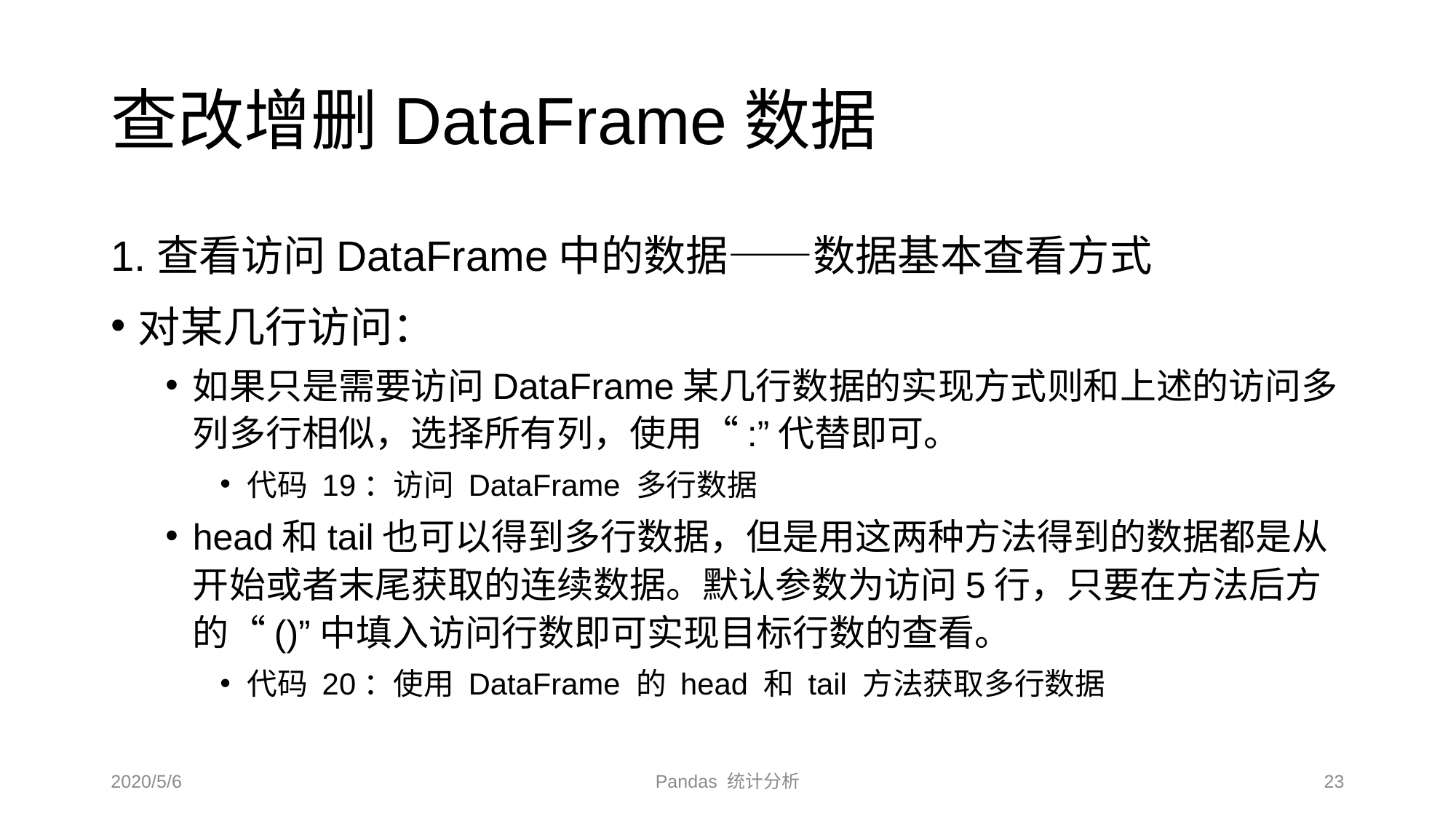

# 查改增删DataFrame数据
1.查看访问DataFrame中的数据——数据基本查看方式
对某几行访问：
如果只是需要访问DataFrame某几行数据的实现方式则和上述的访问多列多行相似，选择所有列，使用“:”代替即可。
代码 19：访问 DataFrame 多行数据
head和tail也可以得到多行数据，但是用这两种方法得到的数据都是从开始或者末尾获取的连续数据。默认参数为访问5行，只要在方法后方的“()”中填入访问行数即可实现目标行数的查看。
代码 20：使用 DataFrame 的 head 和 tail 方法获取多行数据
2020/5/6
Pandas 统计分析
23